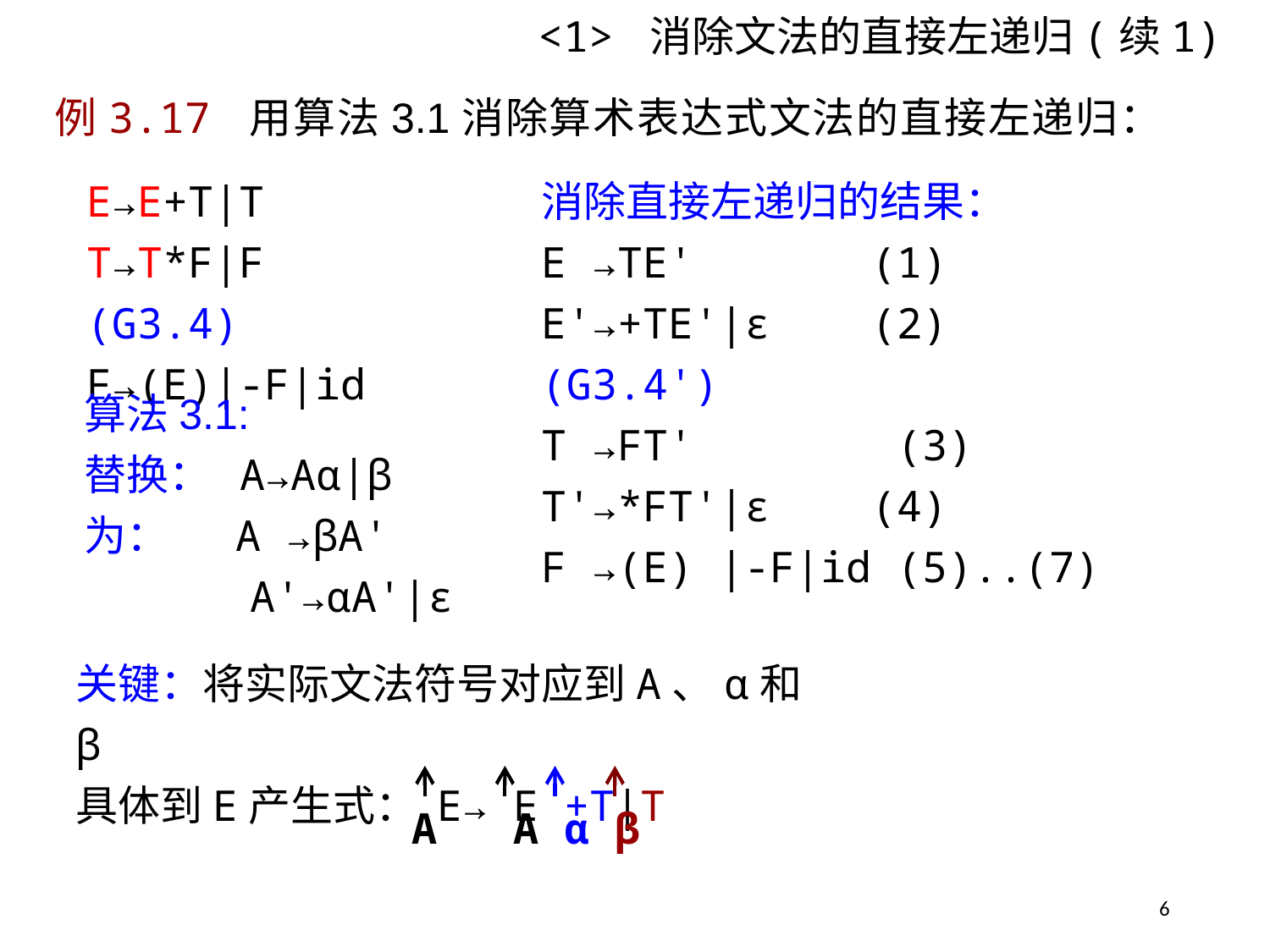

# <1> 消除文法的直接左递归(续1)
例3.17 用算法3.1消除算术表达式文法的直接左递归：
E→E+T|T
T→T*F|F   (G3.4)
F→(E)|-F|id
消除直接左递归的结果：
E →TE'	   (1)
E'→+TE'|ε    (2)    (G3.4')
T →FT'        (3) T'→*FT'|ε    (4)
F →(E) |-F|id (5)..(7)
算法3.1:
替换：  A→Aα|β
为：      A →βA'
              A'→αA'|ε
关键：将实际文法符号对应到A、α和β
具体到E产生式： E→ E +T|T

A   A α β
6